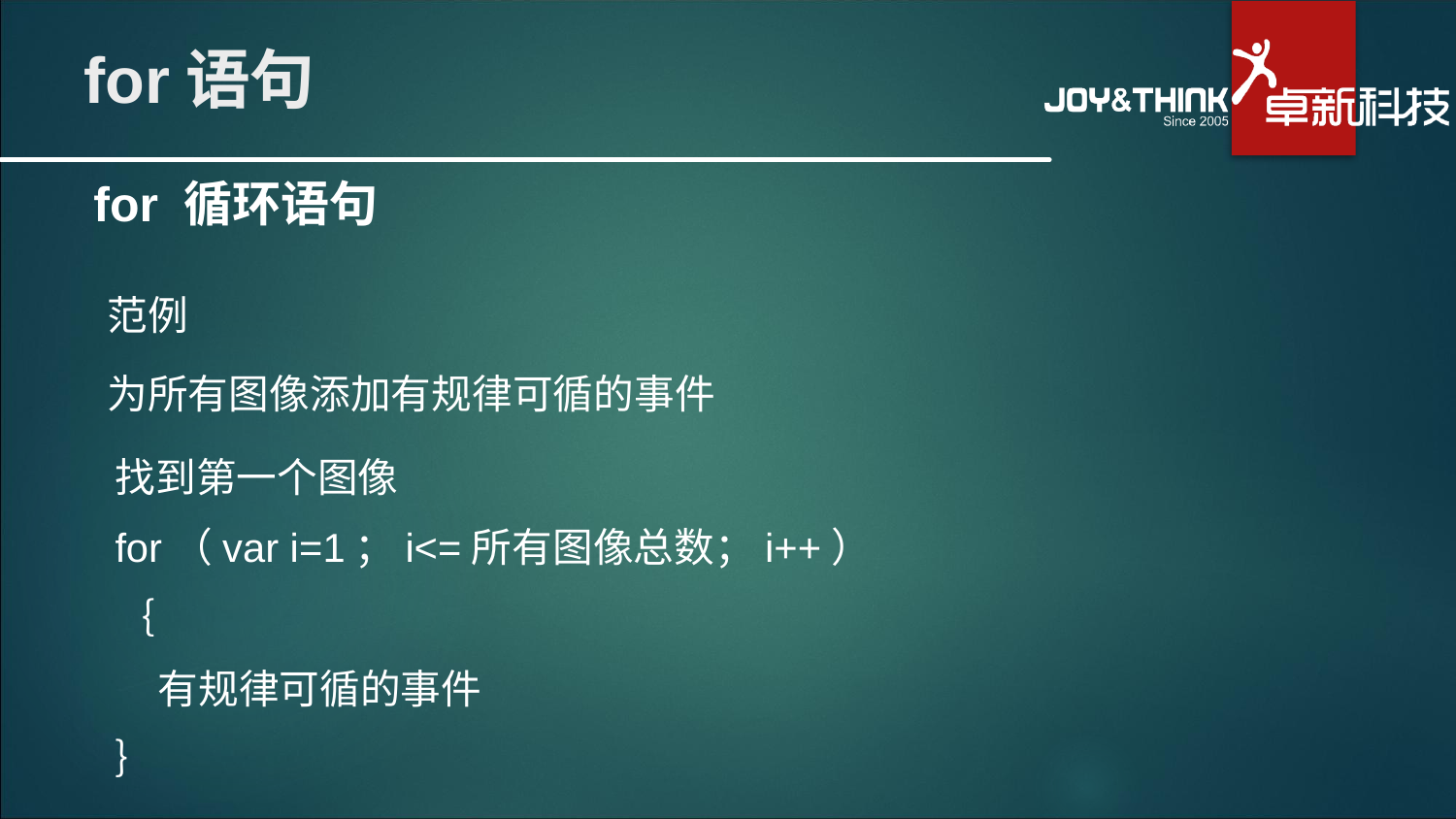

# for语句
for 循环语句
范例
为所有图像添加有规律可循的事件
找到第一个图像
for（var i=1；i<=所有图像总数；i++）
｛
	有规律可循的事件
｝